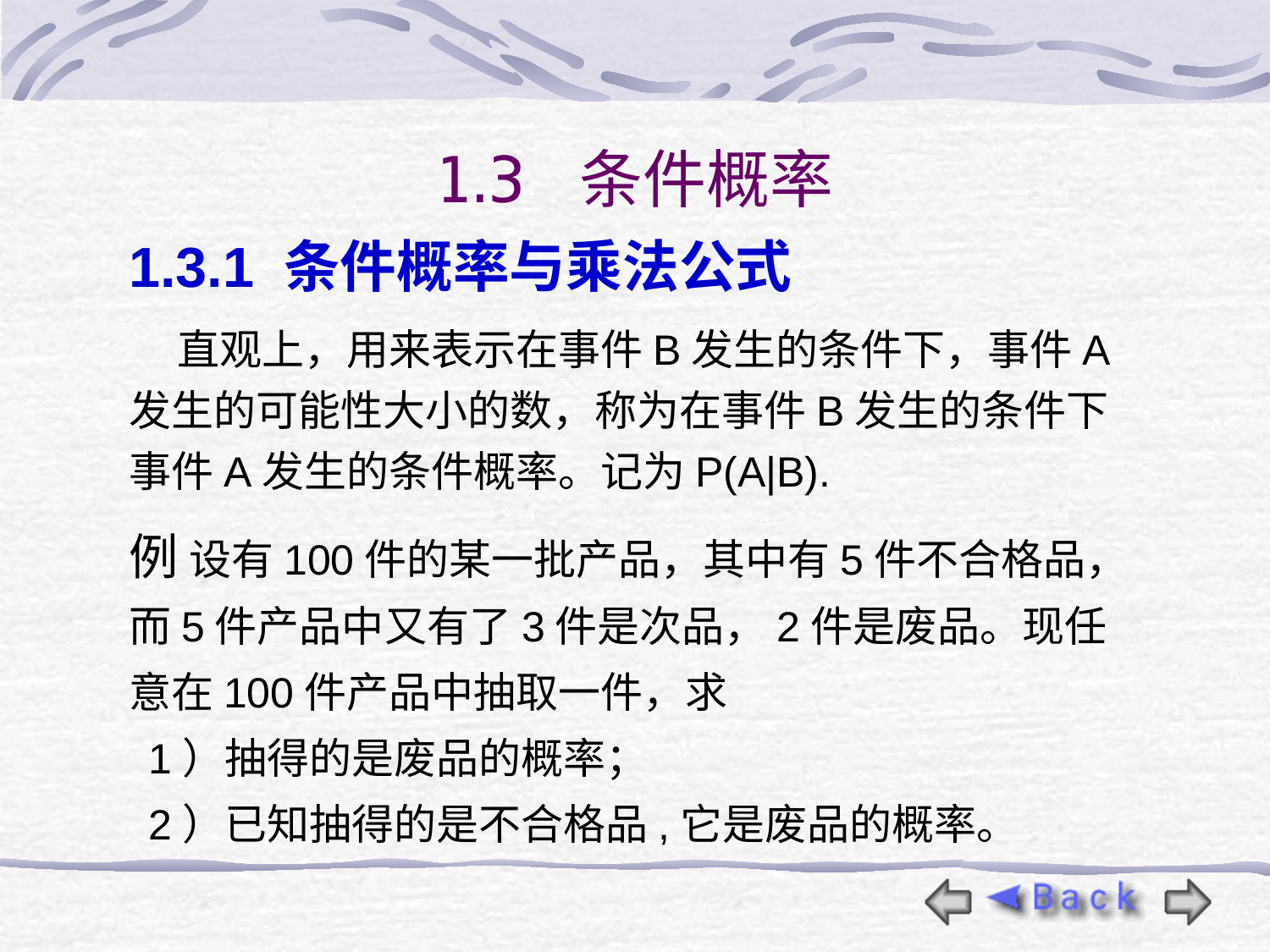

# 1.3  条件概率
1.3.1 条件概率与乘法公式
    直观上，用来表示在事件B发生的条件下，事件A发生的可能性大小的数，称为在事件B发生的条件下事件A发生的条件概率。记为P(A|B).
例 设有100件的某一批产品，其中有5件不合格品，而5件产品中又有了3件是次品，2件是废品。现任意在100件产品中抽取一件，求
 1）抽得的是废品的概率；
 2）已知抽得的是不合格品,它是废品的概率。